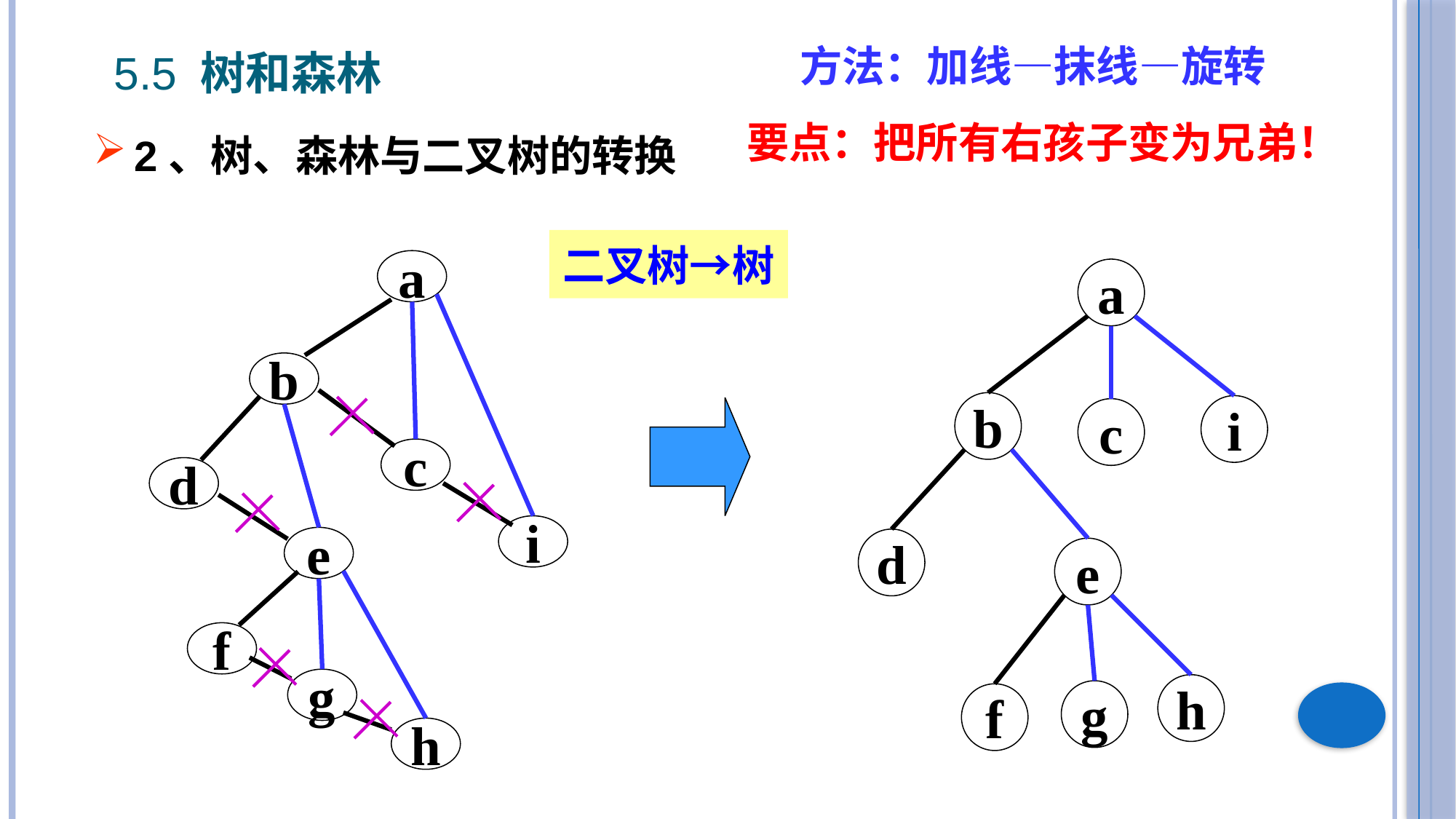

方法：加线—抹线—旋转
5.5 树和森林
2、树、森林与二叉树的转换
要点：把所有右孩子变为兄弟！
二叉树→树
a

b

c
d

i
e

f

g

h
a
b
i
c
d
e
h
g
f